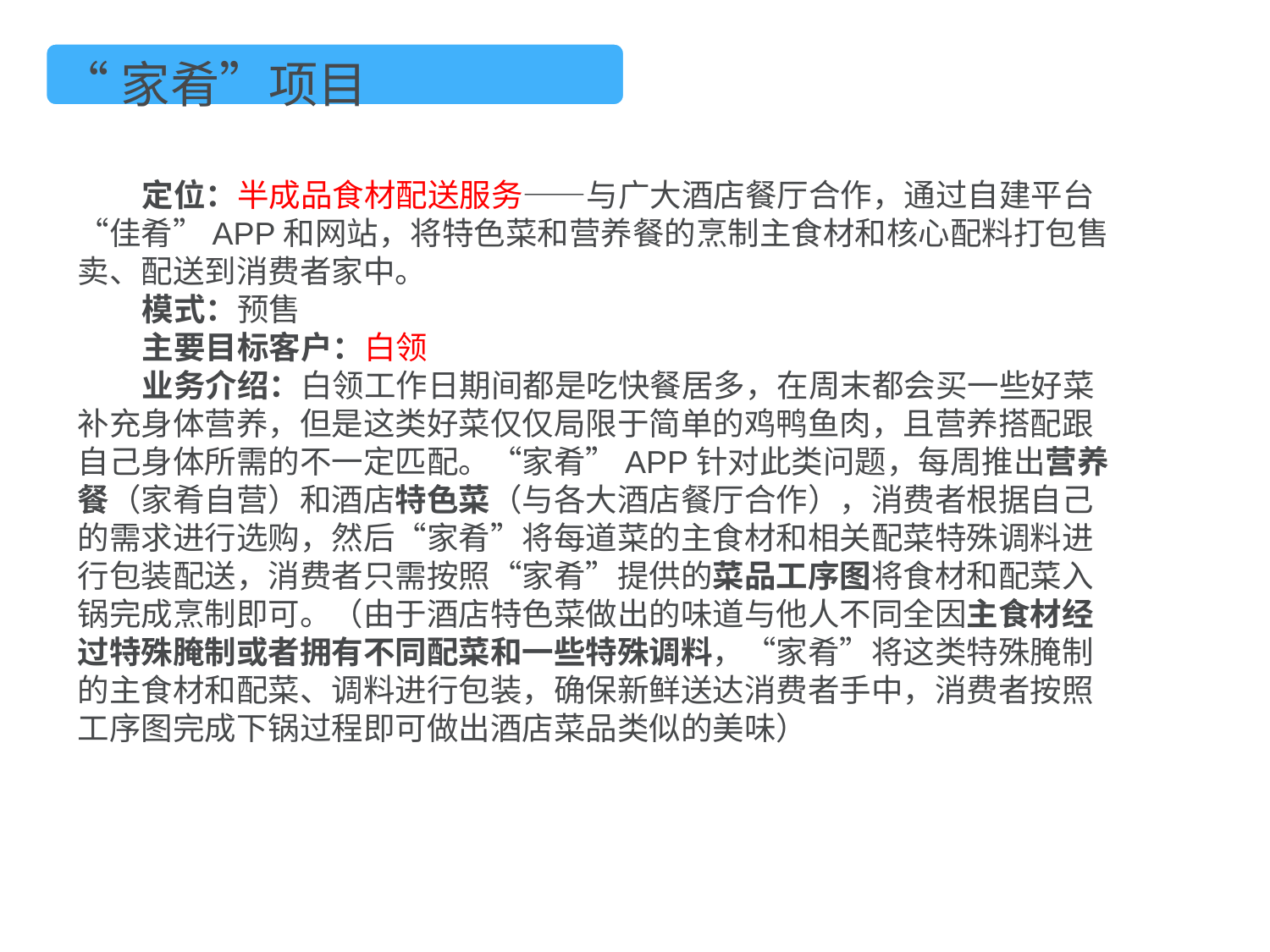

“家肴”项目

 定位：半成品食材配送服务——与广大酒店餐厅合作，通过自建平台“佳肴”APP和网站，将特色菜和营养餐的烹制主食材和核心配料打包售卖、配送到消费者家中。
 模式：预售
 主要目标客户：白领
 业务介绍：白领工作日期间都是吃快餐居多，在周末都会买一些好菜补充身体营养，但是这类好菜仅仅局限于简单的鸡鸭鱼肉，且营养搭配跟自己身体所需的不一定匹配。“家肴”APP针对此类问题，每周推出营养餐（家肴自营）和酒店特色菜（与各大酒店餐厅合作），消费者根据自己的需求进行选购，然后“家肴”将每道菜的主食材和相关配菜特殊调料进行包装配送，消费者只需按照“家肴”提供的菜品工序图将食材和配菜入锅完成烹制即可。（由于酒店特色菜做出的味道与他人不同全因主食材经过特殊腌制或者拥有不同配菜和一些特殊调料，“家肴”将这类特殊腌制的主食材和配菜、调料进行包装，确保新鲜送达消费者手中，消费者按照工序图完成下锅过程即可做出酒店菜品类似的美味）